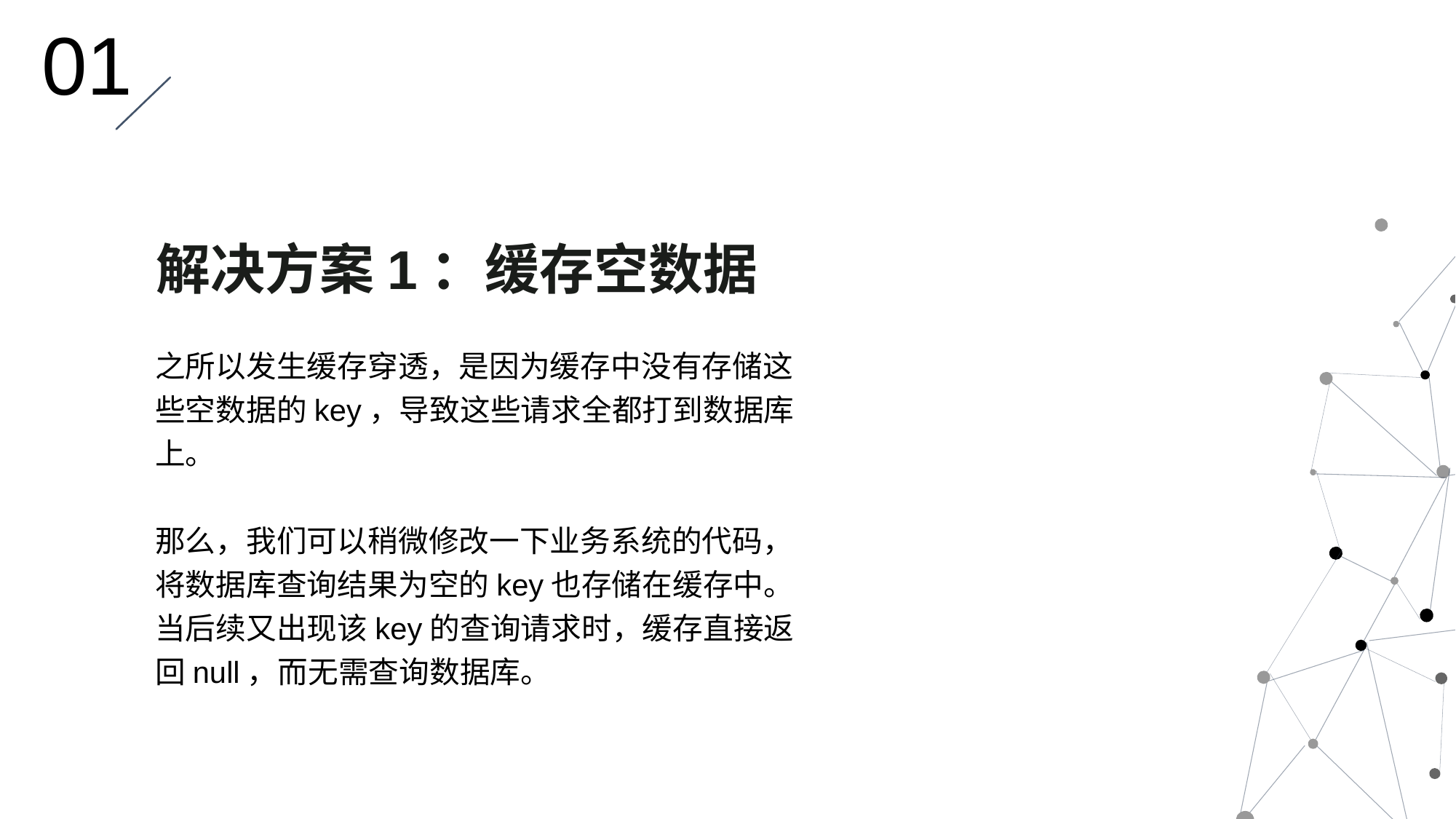

01

解决方案1：缓存空数据

之所以发生缓存穿透，是因为缓存中没有存储这些空数据的key，导致这些请求全都打到数据库上。

那么，我们可以稍微修改一下业务系统的代码，将数据库查询结果为空的key也存储在缓存中。当后续又出现该key的查询请求时，缓存直接返回null，而无需查询数据库。

### Chart

| Category |
|---|